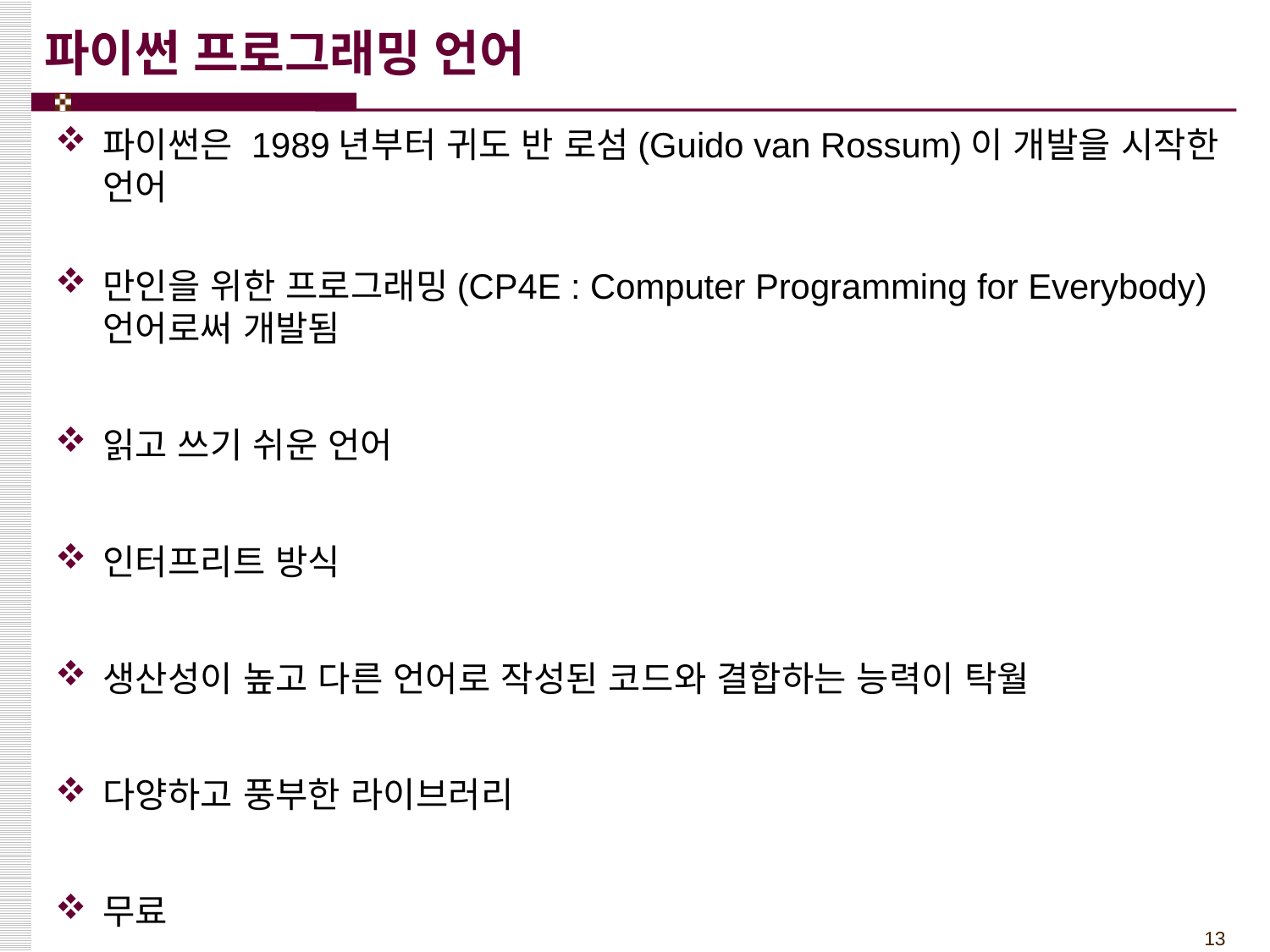

# 파이썬 프로그래밍 언어
파이썬은 1989년부터 귀도 반 로섬(Guido van Rossum)이 개발을 시작한 언어

만인을 위한 프로그래밍(CP4E : Computer Programming for Everybody) 언어로써 개발됨

읽고 쓰기 쉬운 언어

인터프리트 방식

생산성이 높고 다른 언어로 작성된 코드와 결합하는 능력이 탁월

다양하고 풍부한 라이브러리

무료